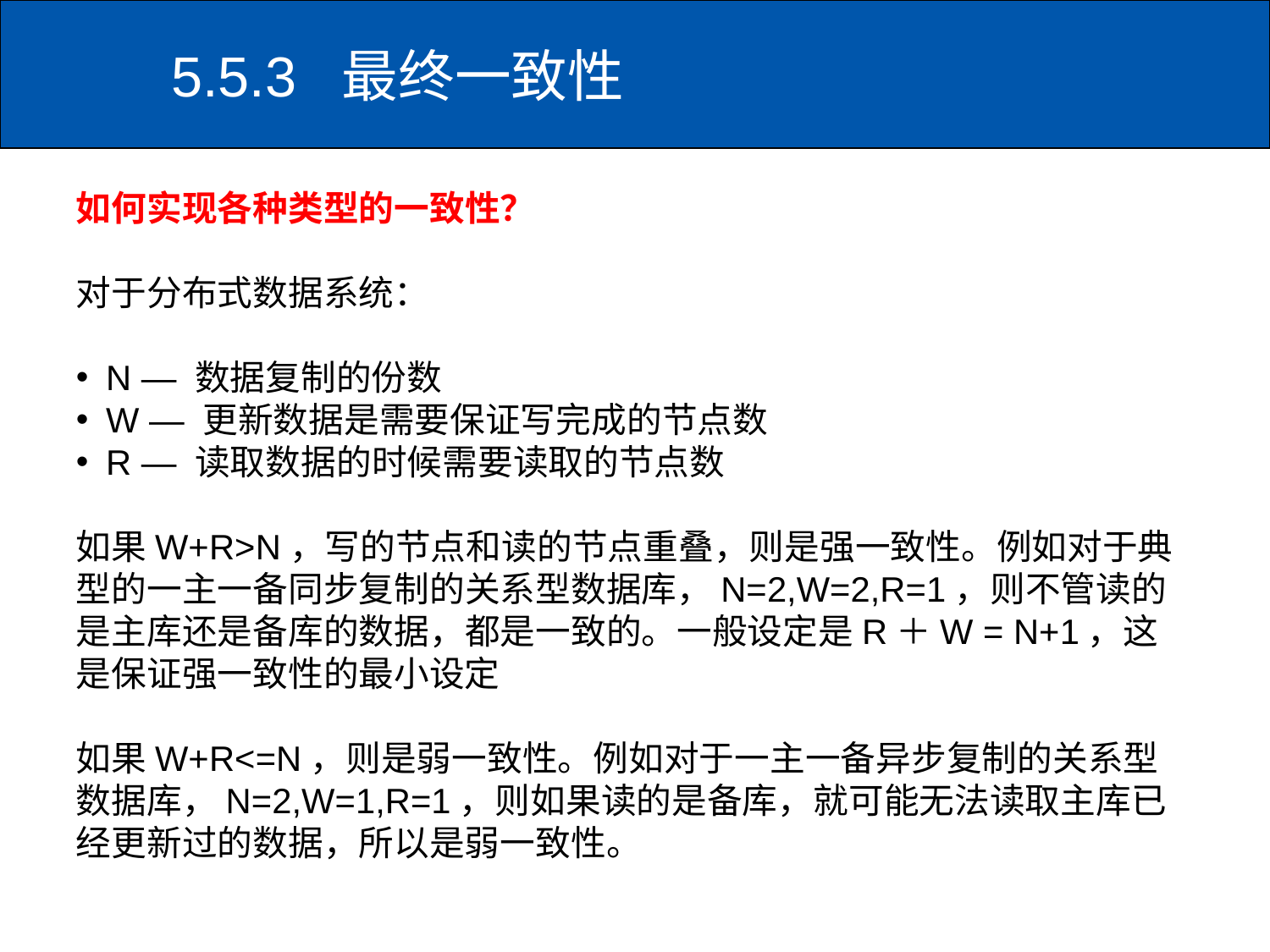

5.5.3  最终一致性
如何实现各种类型的一致性？

对于分布式数据系统：

N — 数据复制的份数
W — 更新数据是需要保证写完成的节点数
R — 读取数据的时候需要读取的节点数

如果W+R>N，写的节点和读的节点重叠，则是强一致性。例如对于典型的一主一备同步复制的关系型数据库，N=2,W=2,R=1，则不管读的是主库还是备库的数据，都是一致的。一般设定是R＋W = N+1，这是保证强一致性的最小设定

如果W+R<=N，则是弱一致性。例如对于一主一备异步复制的关系型数据库，N=2,W=1,R=1，则如果读的是备库，就可能无法读取主库已经更新过的数据，所以是弱一致性。